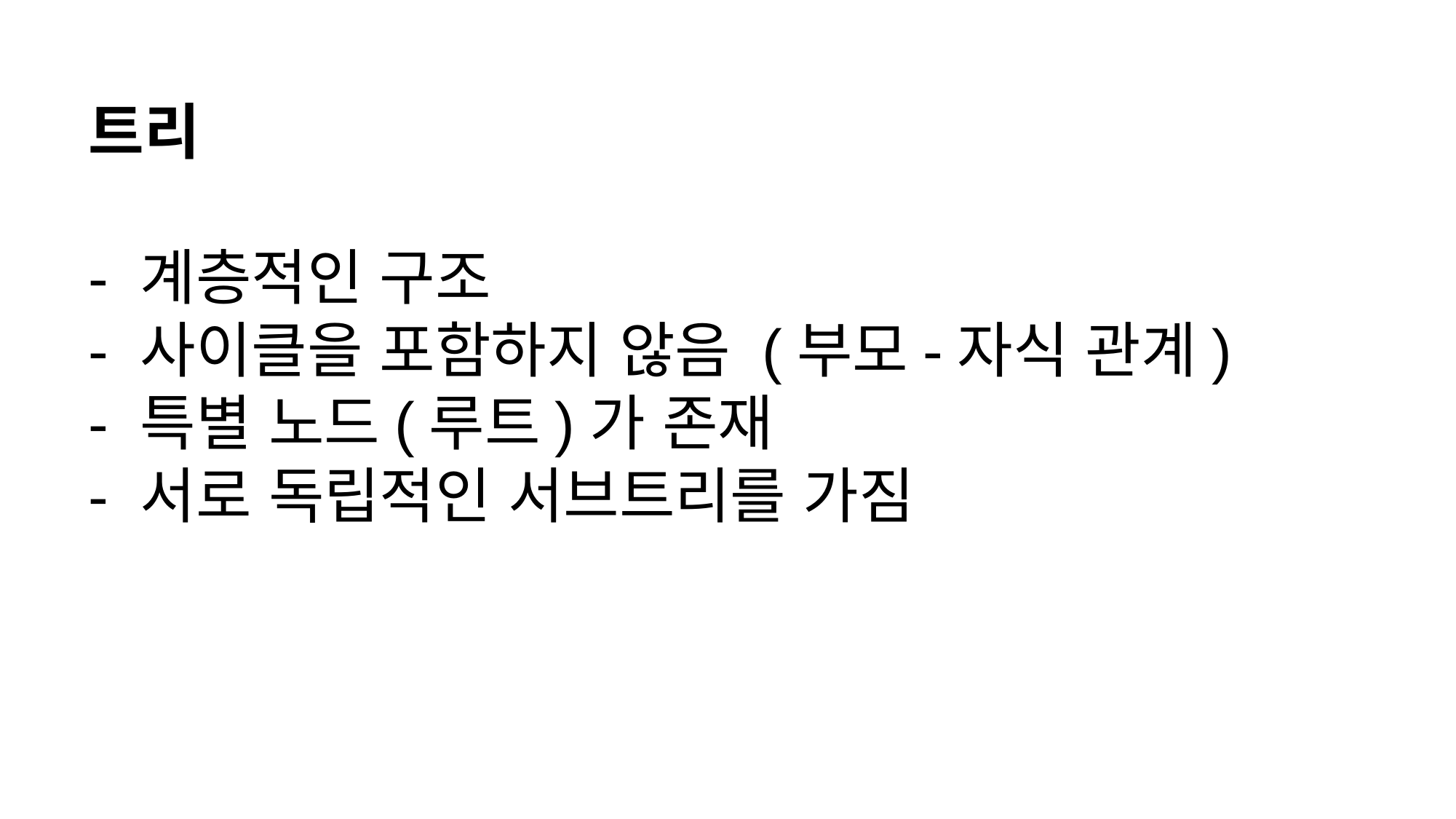

트리

- 계층적인 구조
- 사이클을 포함하지 않음 (부모-자식 관계)
- 특별 노드(루트)가 존재
- 서로 독립적인 서브트리를 가짐